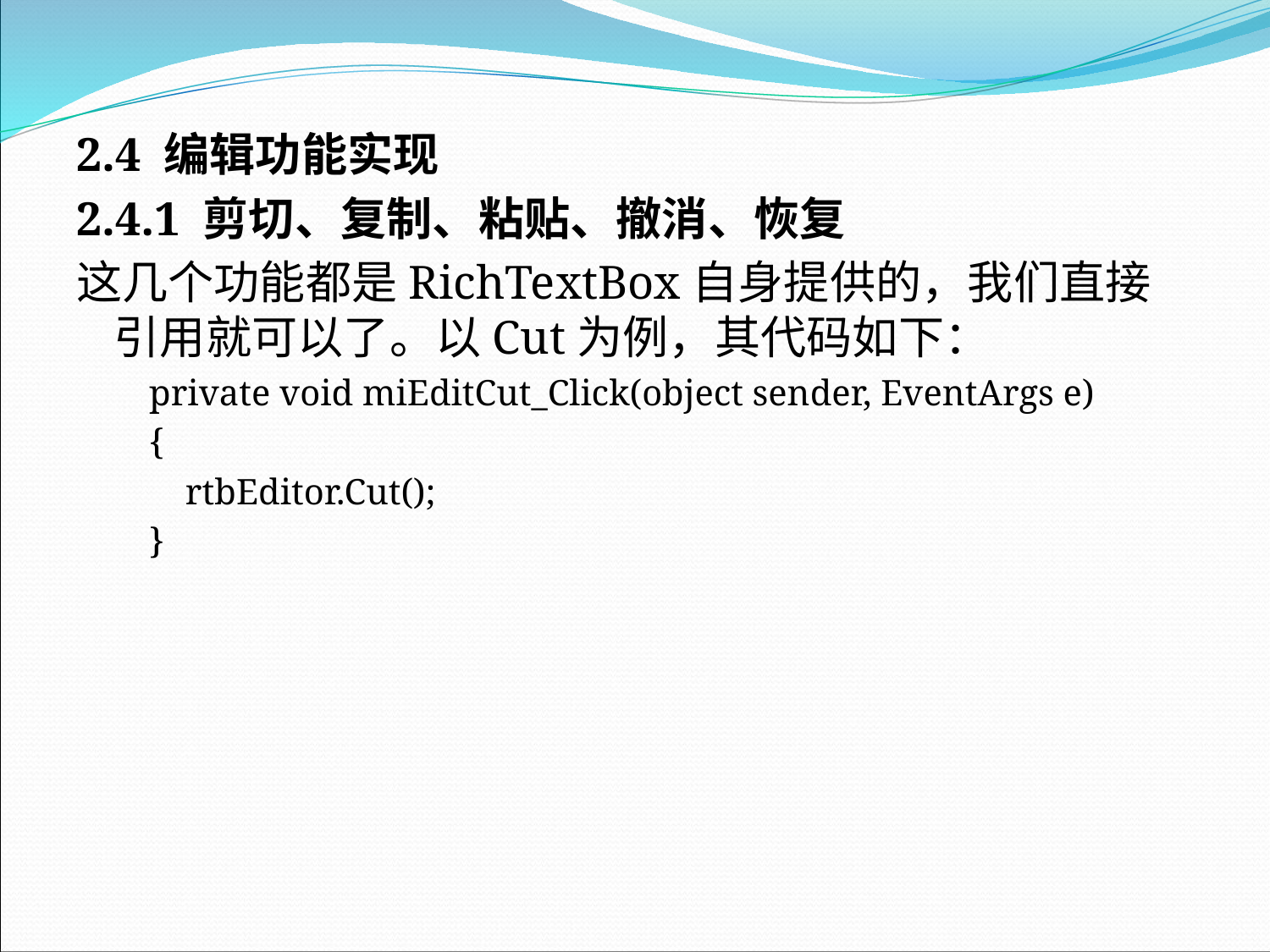

2.4 编辑功能实现
2.4.1 剪切、复制、粘贴、撤消、恢复
这几个功能都是RichTextBox自身提供的，我们直接引用就可以了。以Cut为例，其代码如下：
        private void miEditCut_Click(object sender, EventArgs e)
        {
            rtbEditor.Cut();
        }